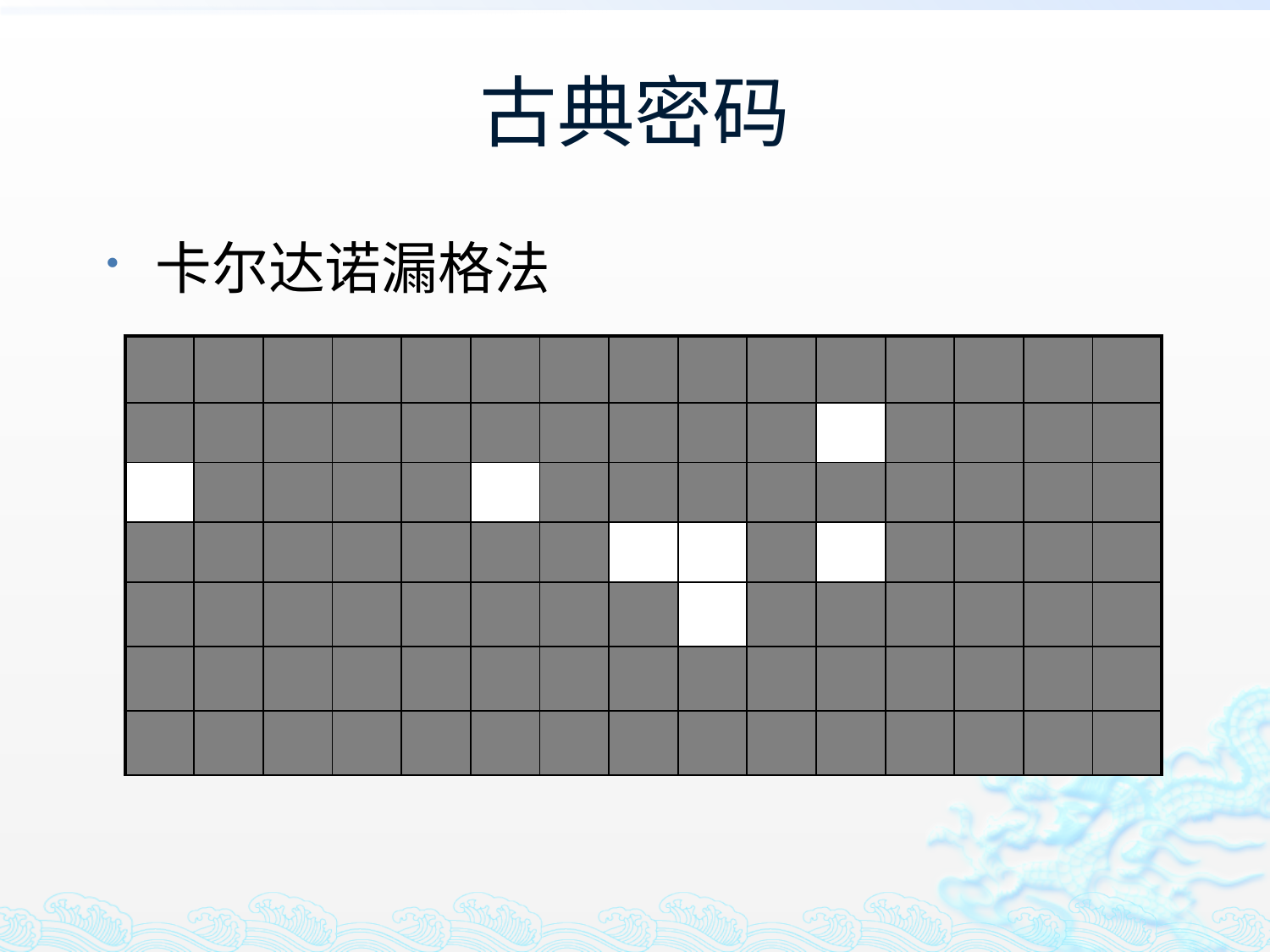

古典密码
卡尔达诺漏格法
|  |  |  |  |  |  |  |  |  |  |  |  |  |  |  |
| --- | --- | --- | --- | --- | --- | --- | --- | --- | --- | --- | --- | --- | --- | --- |
|  |  |  |  |  |  |  |  |  |  |  |  |  |  |  |
|  |  |  |  |  |  |  |  |  |  |  |  |  |  |  |
|  |  |  |  |  |  |  |  |  |  |  |  |  |  |  |
|  |  |  |  |  |  |  |  |  |  |  |  |  |  |  |
|  |  |  |  |  |  |  |  |  |  |  |  |  |  |  |
|  |  |  |  |  |  |  |  |  |  |  |  |  |  |  |